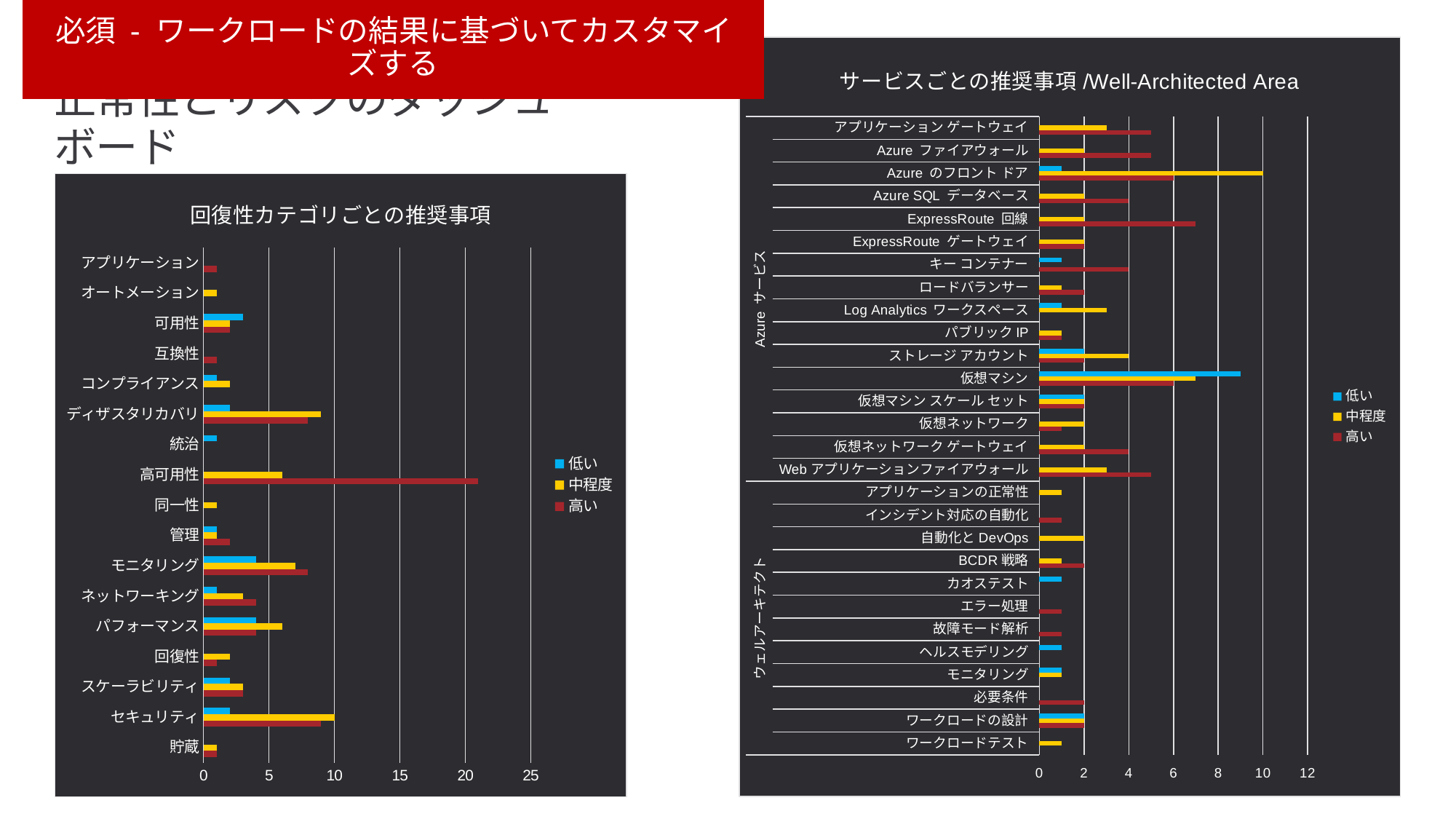

必須 - ワークロードの結果に基づいてカスタマイズする

### Chart: サービスごとの推奨事項/Well-Architected Area

| Category | 高い | 中程度 | 低い |
|---|---|---|---|
| ワークロードテスト | None | 1.0 | None |
| ワークロードの設計 | 2.0 | 2.0 | 2.0 |
| 必要条件 | 2.0 | None | None |
| モニタリング | None | 1.0 | 1.0 |
| ヘルスモデリング | None | None | 1.0 |
| 故障モード解析 | 1.0 | None | None |
| エラー処理 | 1.0 | None | None |
| カオステスト | None | None | 1.0 |
| BCDR戦略 | 2.0 | 1.0 | None |
| 自動化とDevOps | None | 2.0 | None |
| インシデント対応の自動化 | 1.0 | None | None |
| アプリケーションの正常性 | None | 1.0 | None |
| Webアプリケーションファイアウォール | 5.0 | 3.0 | None |
| 仮想ネットワーク ゲートウェイ | 4.0 | 2.0 | None |
| 仮想ネットワーク | 1.0 | 2.0 | None |
| 仮想マシン スケール セット | 2.0 | 2.0 | 2.0 |
| 仮想マシン | 6.0 | 7.0 | 9.0 |
| ストレージ アカウント | 2.0 | 4.0 | 2.0 |
| パブリックIP | 1.0 | 1.0 | None |
| Log Analytics ワークスペース | None | 3.0 | 1.0 |
| ロードバランサー | 2.0 | 1.0 | None |
| キー コンテナー | 4.0 | None | 1.0 |
| ExpressRoute ゲートウェイ | 2.0 | 2.0 | None |
| ExpressRoute 回線 | 7.0 | 2.0 | None |
| Azure SQL データベース | 4.0 | 2.0 | None |
| Azure のフロント ドア | 6.0 | 10.0 | 1.0 |
| Azure ファイアウォール | 5.0 | 2.0 | None |
| アプリケーション ゲートウェイ | 5.0 | 3.0 | None |
# 正常性とリスクのダッシュボード

### Chart: 回復性カテゴリごとの推奨事項

| Category | 高い | 中程度 | 低い |
|---|---|---|---|
| 貯蔵 | 1.0 | 1.0 | None |
| セキュリティ | 9.0 | 10.0 | 2.0 |
| スケーラビリティ | 3.0 | 3.0 | 2.0 |
| 回復性 | 1.0 | 2.0 | None |
| パフォーマンス | 4.0 | 6.0 | 4.0 |
| ネットワーキング | 4.0 | 3.0 | 1.0 |
| モニタリング | 8.0 | 7.0 | 4.0 |
| 管理 | 2.0 | 1.0 | 1.0 |
| 同一性 | None | 1.0 | None |
| 高可用性 | 21.0 | 6.0 | None |
| 統治 | None | None | 1.0 |
| ディザスタリカバリ | 8.0 | 9.0 | 2.0 |
| コンプライアンス | None | 2.0 | 1.0 |
| 互換性 | 1.0 | None | None |
| 可用性 | 2.0 | 2.0 | 3.0 |
| オートメーション | None | 1.0 | None |
| アプリケーション | 1.0 | None | None |